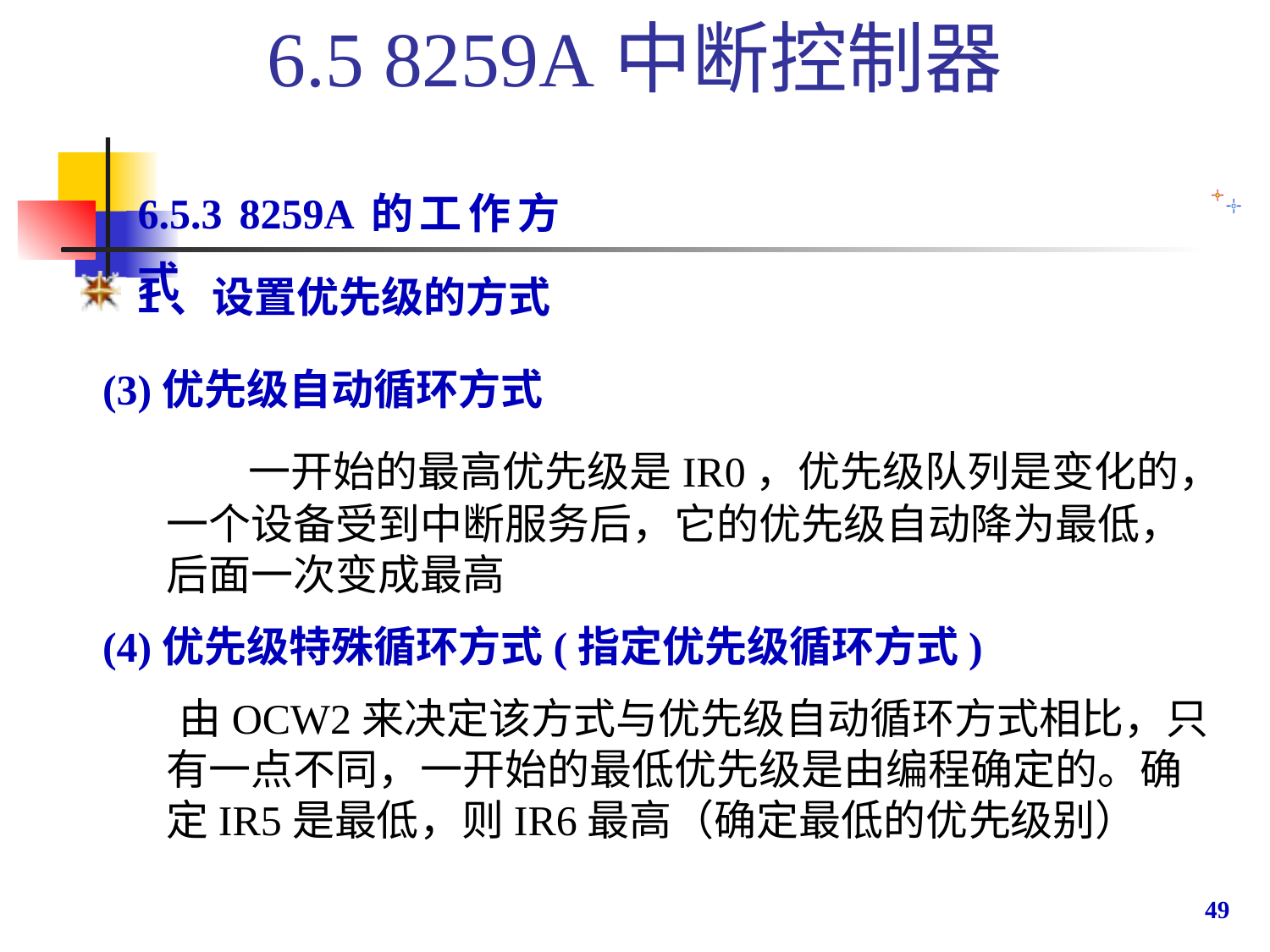

6.5 8259A中断控制器
6.5.3 8259A的工作方式
 1、设置优先级的方式
(3)优先级自动循环方式
            一开始的最高优先级是IR0，优先级队列是变化的，一个设备受到中断服务后，它的优先级自动降为最低，后面一次变成最高
(4)优先级特殊循环方式(指定优先级循环方式)
       由OCW2来决定该方式与优先级自动循环方式相比，只有一点不同，一开始的最低优先级是由编程确定的。确定IR5是最低，则IR6最高（确定最低的优先级别）
49